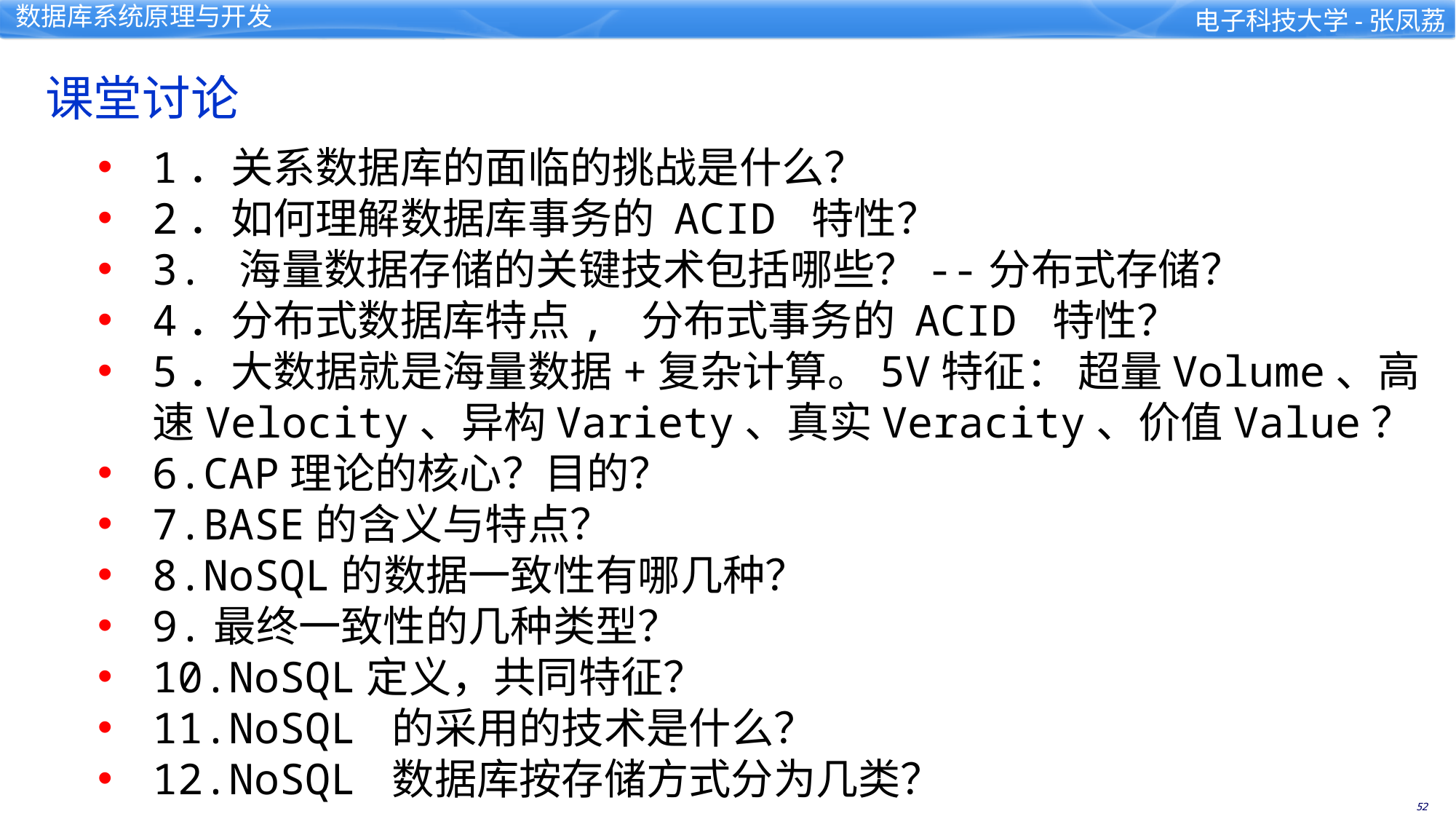

课堂讨论
1．关系数据库的面临的挑战是什么？
2．如何理解数据库事务的 ACID 特性？
3. 海量数据存储的关键技术包括哪些？--分布式存储？
4．分布式数据库特点, 分布式事务的 ACID 特性？
5．大数据就是海量数据+复杂计算。5V特征： 超量Volume、高速Velocity、异构Variety、真实Veracity、价值Value？
6.CAP理论的核心？目的？
7.BASE的含义与特点？
8.NoSQL的数据一致性有哪几种？
9.最终一致性的几种类型？
10.NoSQL定义，共同特征？
11.NoSQL 的采用的技术是什么？
12.NoSQL 数据库按存储方式分为几类？